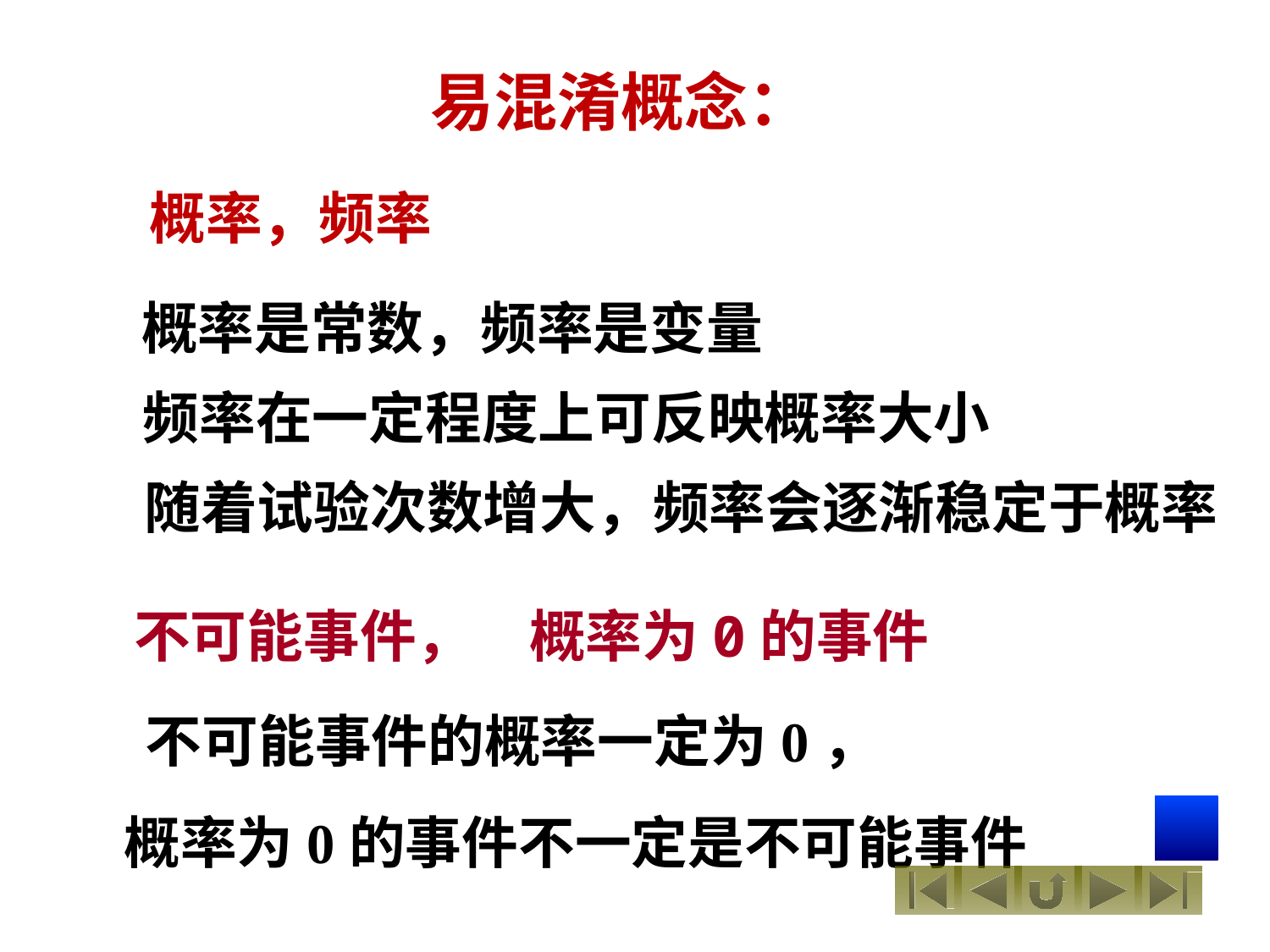

易混淆概念：
概率，频率
概率是常数，频率是变量
频率在一定程度上可反映概率大小
随着试验次数增大，频率会逐渐稳定于概率
　不可能事件，　概率为0的事件
     不可能事件的概率一定为0，
　概率为0的事件不一定是不可能事件